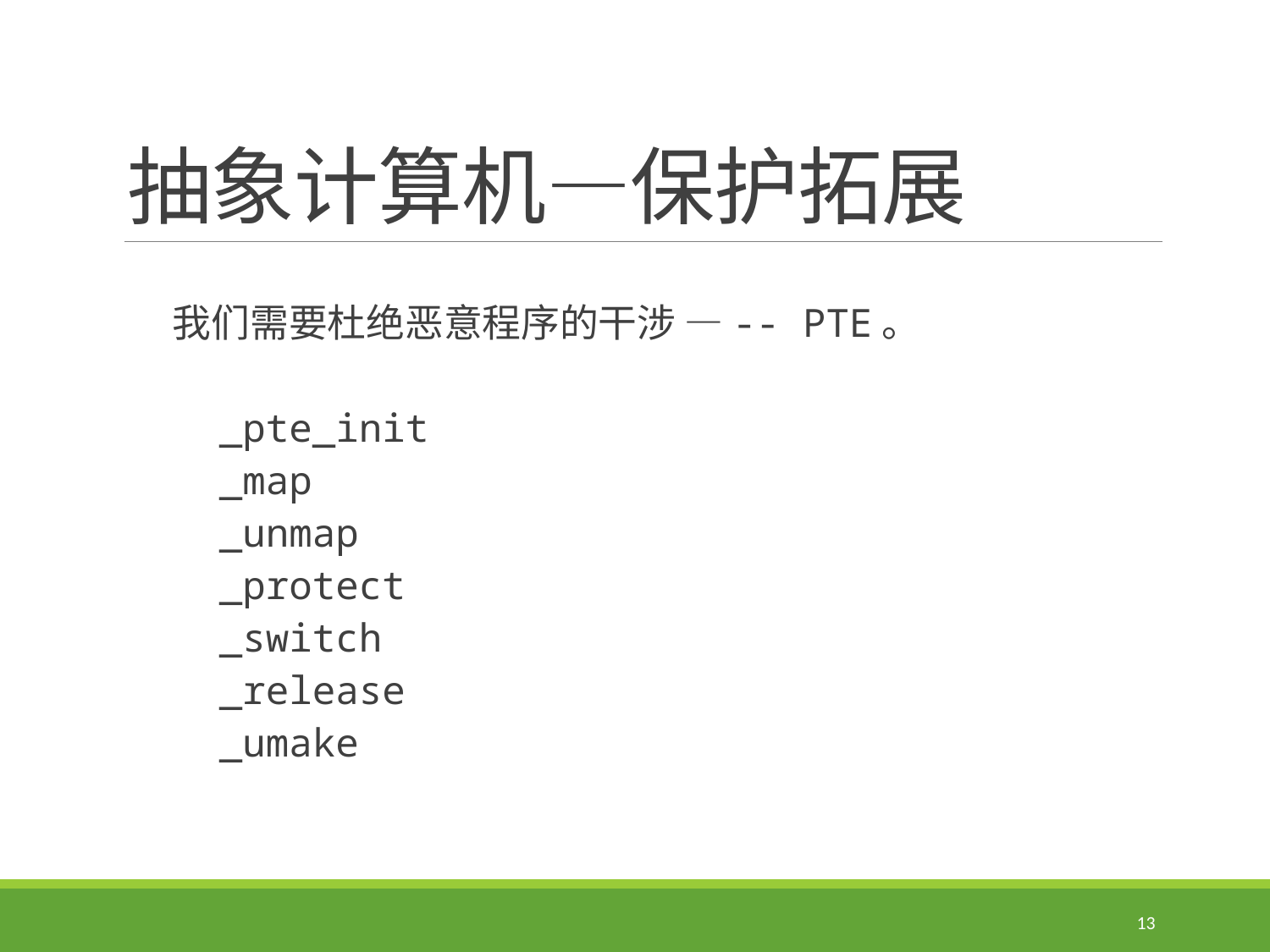

# 抽象计算机—保护拓展

我们需要杜绝恶意程序的干涉 —-- PTE。

  _pte_init
  _map
  _unmap
  _protect
  _switch
  _release
  _umake
13